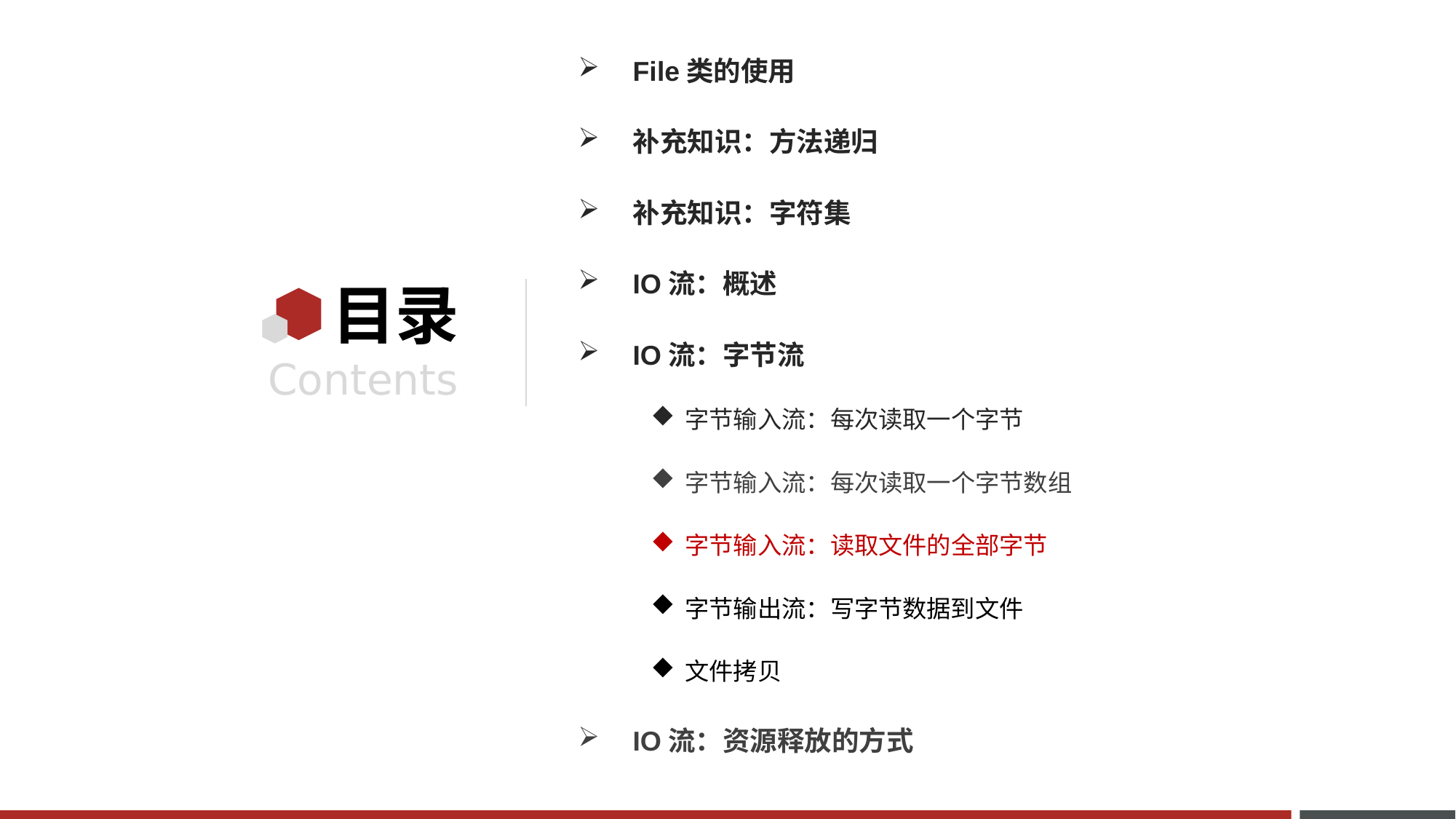

File类的使用
补充知识：方法递归
补充知识：字符集
IO流：概述
IO流：字节流
字节输入流：每次读取一个字节
字节输入流：每次读取一个字节数组
字节输入流：读取文件的全部字节
字节输出流：写字节数据到文件
文件拷贝
IO流：资源释放的方式